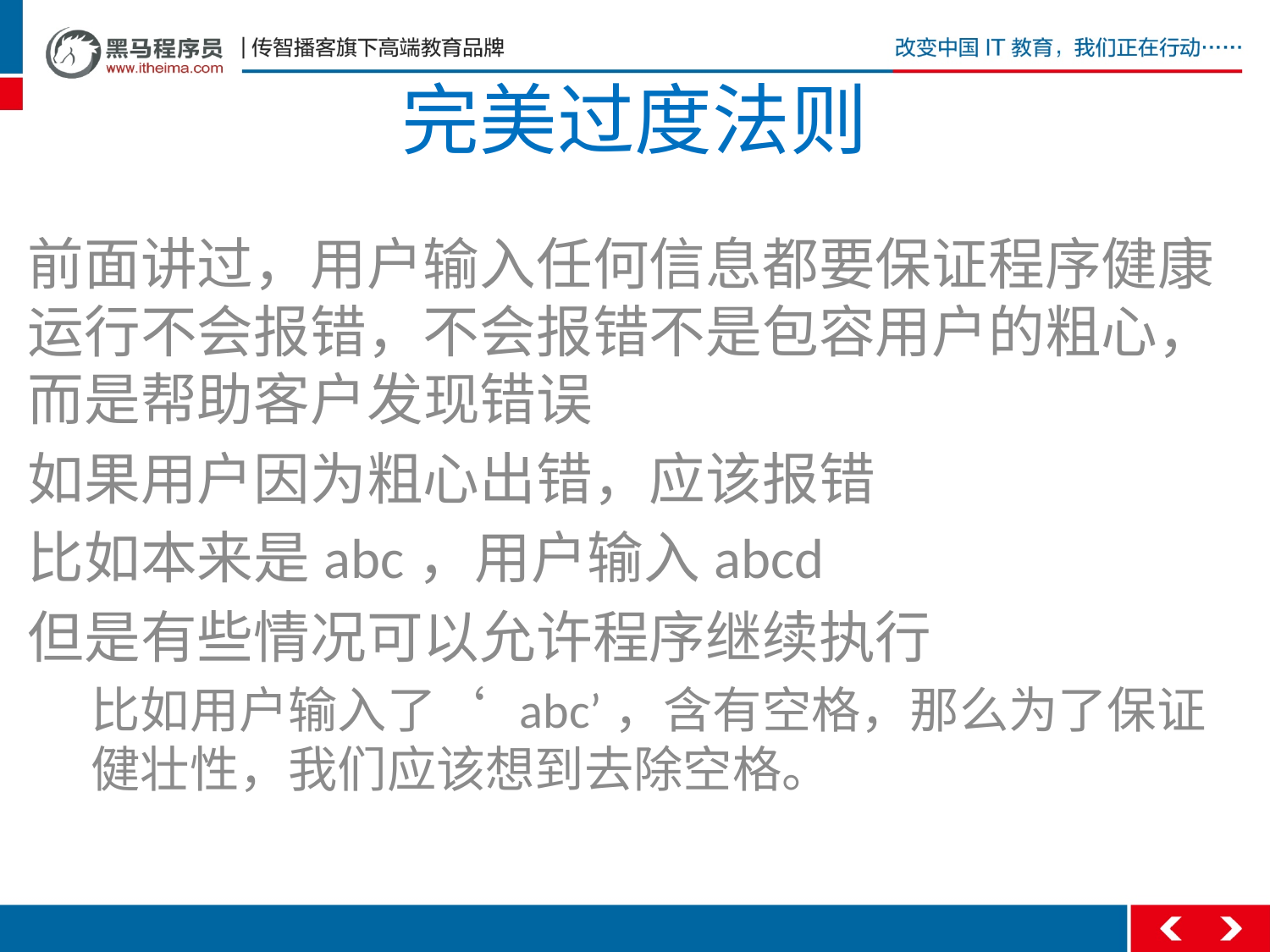

# 完美过度法则
前面讲过，用户输入任何信息都要保证程序健康运行不会报错，不会报错不是包容用户的粗心，而是帮助客户发现错误
如果用户因为粗心出错，应该报错
比如本来是abc，用户输入abcd
但是有些情况可以允许程序继续执行
比如用户输入了‘  abc’，含有空格，那么为了保证健壮性，我们应该想到去除空格。